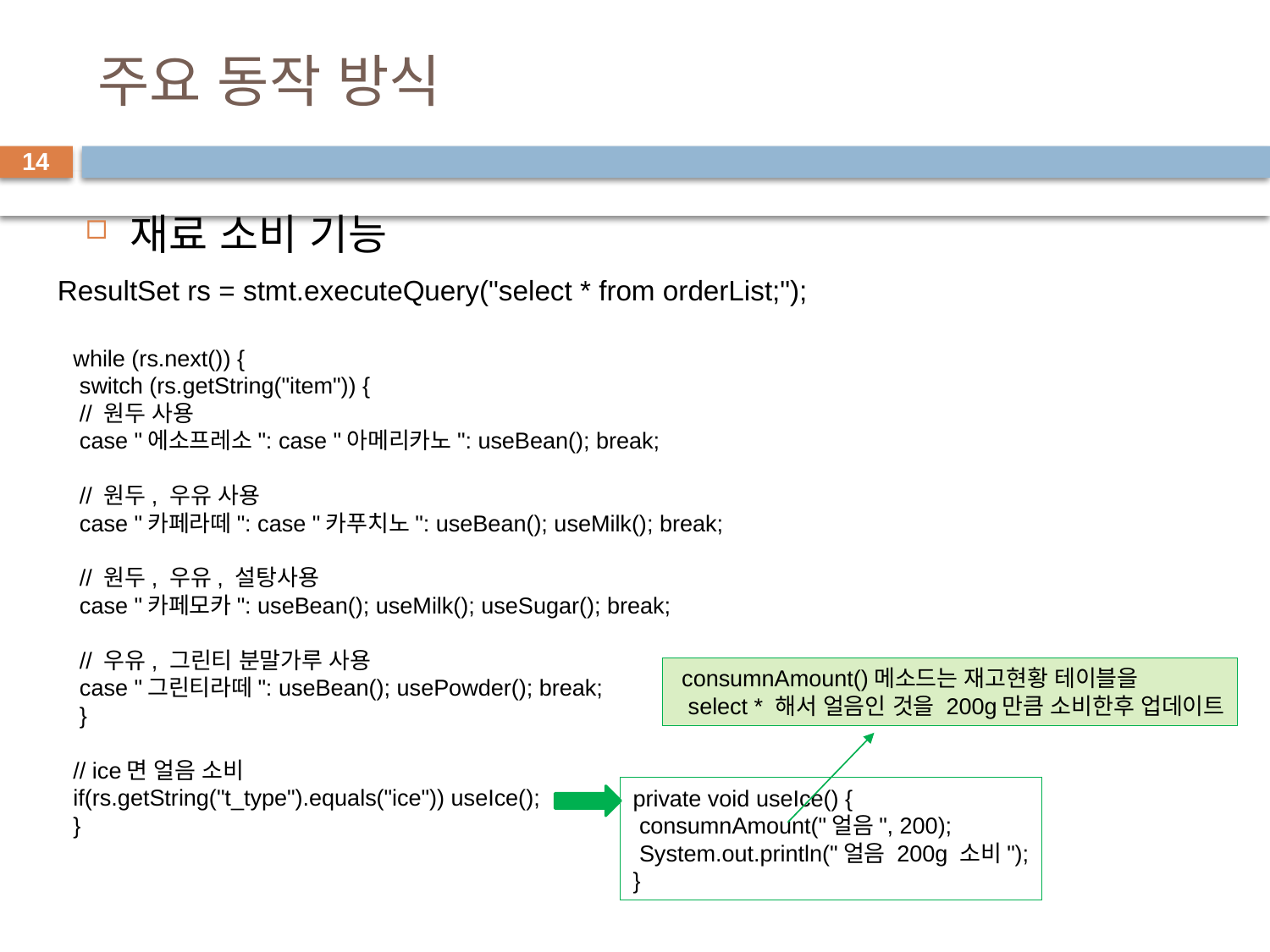

# 주요 동작 방식
14
재료 소비 기능
ResultSet rs = stmt.executeQuery("select * from orderList;");
while (rs.next()) {
 switch (rs.getString("item")) {
 // 원두 사용
 case "에소프레소": case "아메리카노": useBean(); break;

 // 원두, 우유 사용
 case "카페라떼": case "카푸치노": useBean(); useMilk(); break;

 // 원두, 우유, 설탕사용
 case "카페모카": useBean(); useMilk(); useSugar(); break;

 // 우유, 그린티 분말가루 사용
 case "그린티라떼": useBean(); usePowder(); break;
 }

// ice면 얼음 소비
if(rs.getString("t_type").equals("ice")) useIce();
}
 consumnAmount()메소드는 재고현황 테이블을
  select * 해서 얼음인 것을 200g만큼 소비한후 업데이트
private void useIce() {
 consumnAmount("얼음", 200);
 System.out.println("얼음 200g 소비");
}